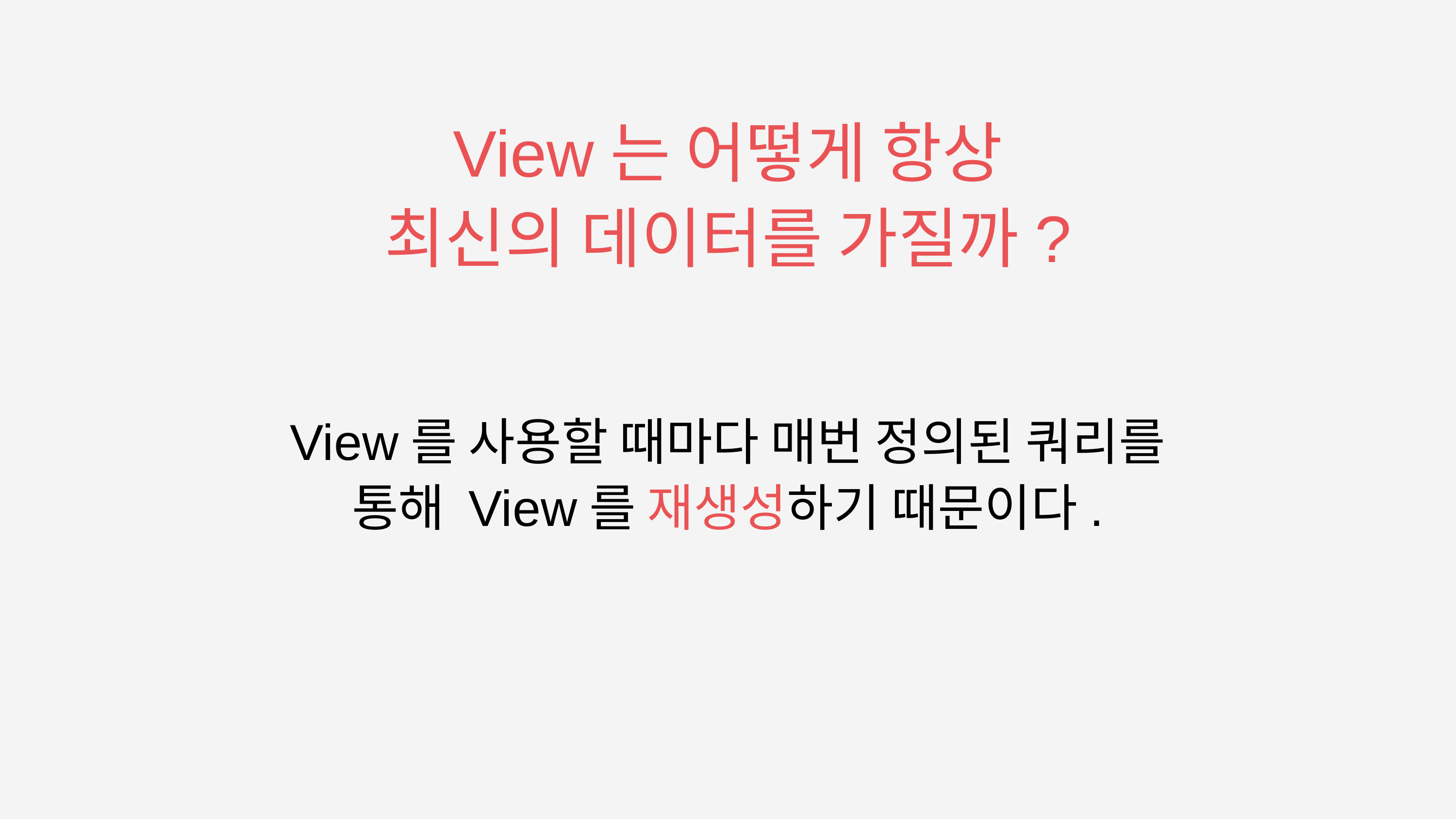

View는 어떻게 항상
최신의 데이터를 가질까?
View를 사용할 때마다 매번 정의된 쿼리를 통해 View를 재생성하기 때문이다.